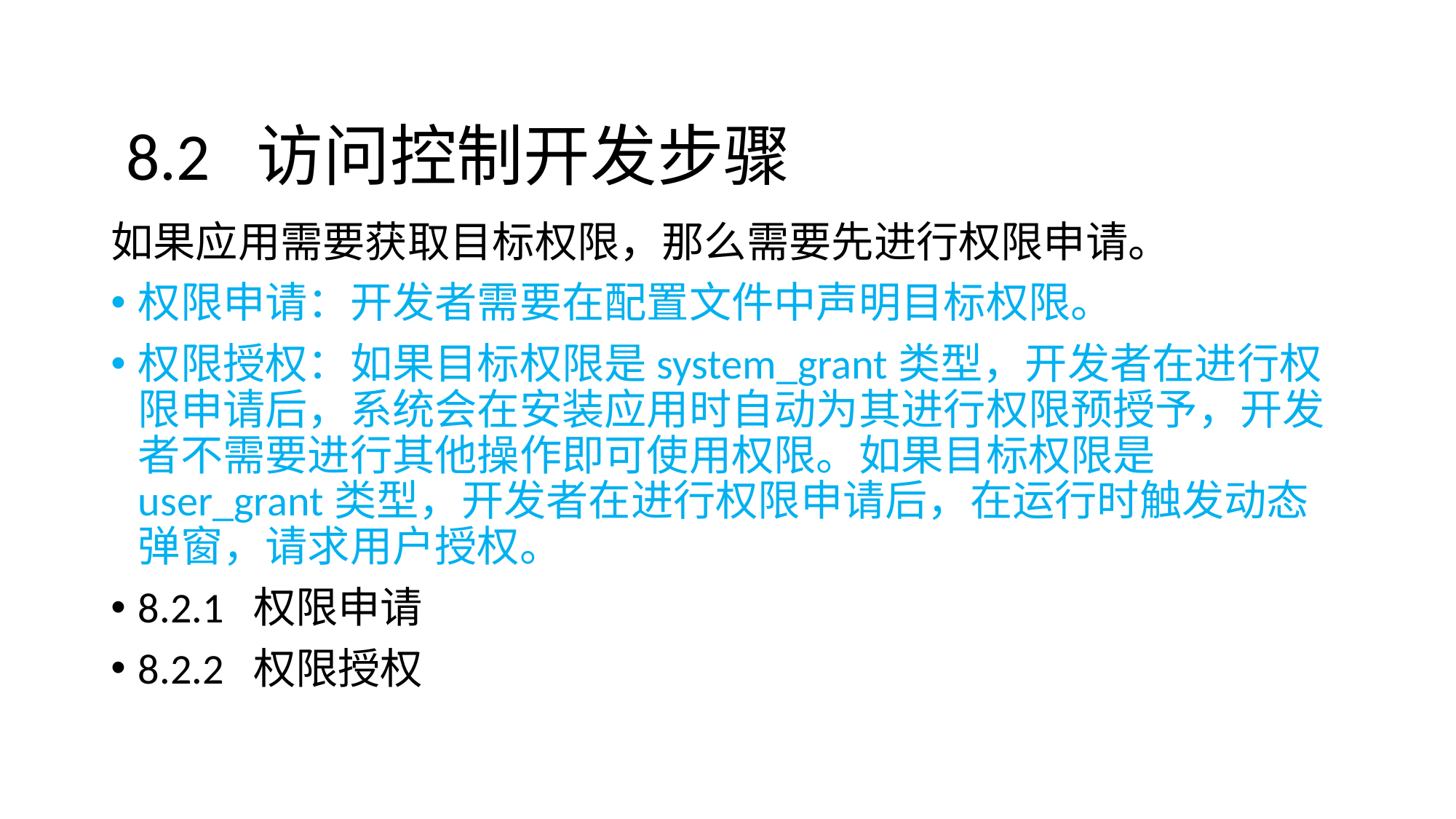

# 8.2  访问控制开发步骤
如果应用需要获取目标权限，那么需要先进行权限申请。
权限申请：开发者需要在配置文件中声明目标权限。
权限授权：如果目标权限是system_grant类型，开发者在进行权限申请后，系统会在安装应用时自动为其进行权限预授予，开发者不需要进行其他操作即可使用权限。如果目标权限是user_grant类型，开发者在进行权限申请后，在运行时触发动态弹窗，请求用户授权。
8.2.1  权限申请
8.2.2  权限授权